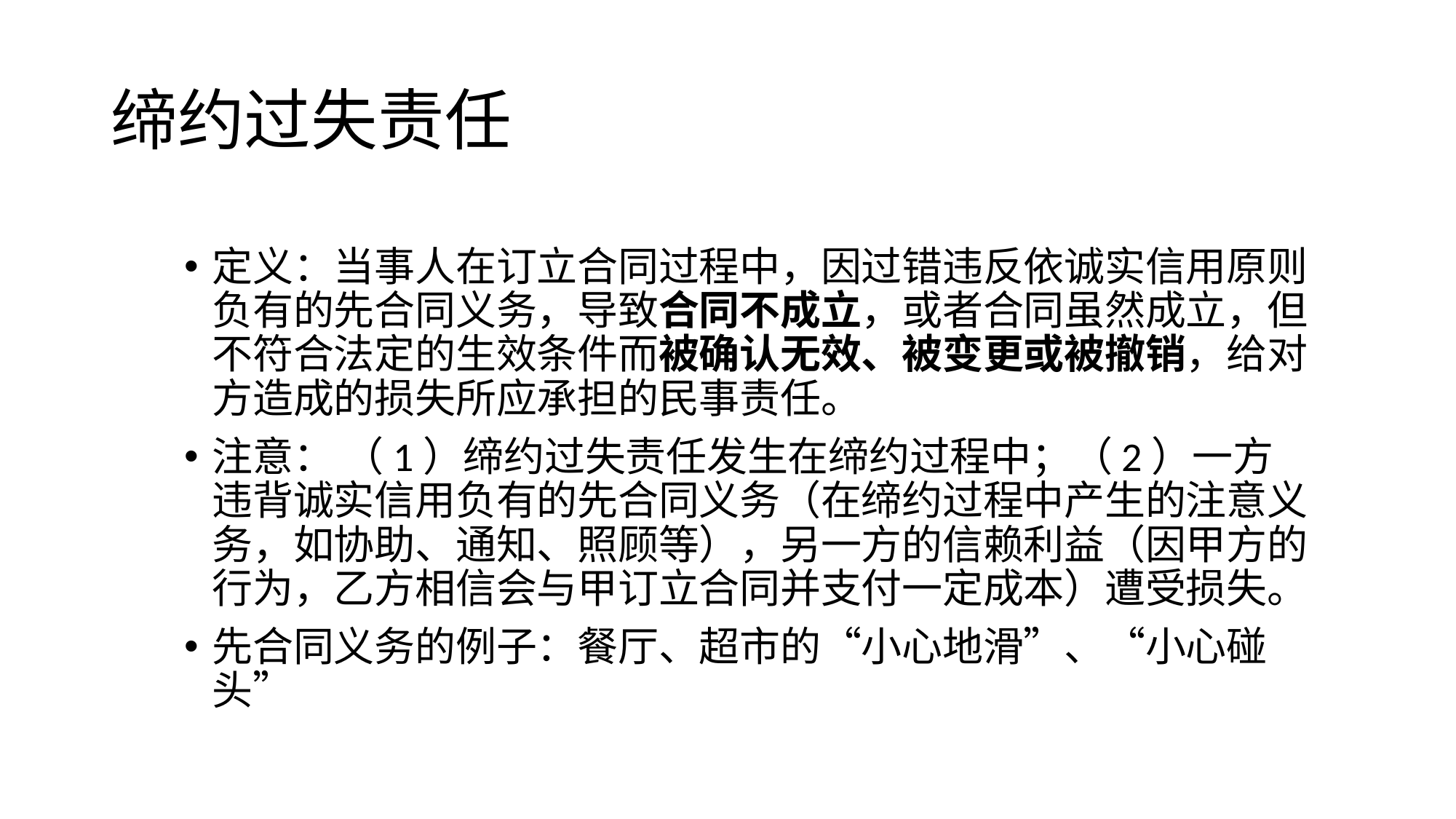

# 缔约过失责任
定义：当事人在订立合同过程中，因过错违反依诚实信用原则负有的先合同义务，导致合同不成立，或者合同虽然成立，但不符合法定的生效条件而被确认无效、被变更或被撤销，给对方造成的损失所应承担的民事责任。
注意： （1）缔约过失责任发生在缔约过程中；（2）一方违背诚实信用负有的先合同义务（在缔约过程中产生的注意义务，如协助、通知、照顾等），另一方的信赖利益（因甲方的行为，乙方相信会与甲订立合同并支付一定成本）遭受损失。
先合同义务的例子：餐厅、超市的“小心地滑”、“小心碰头”